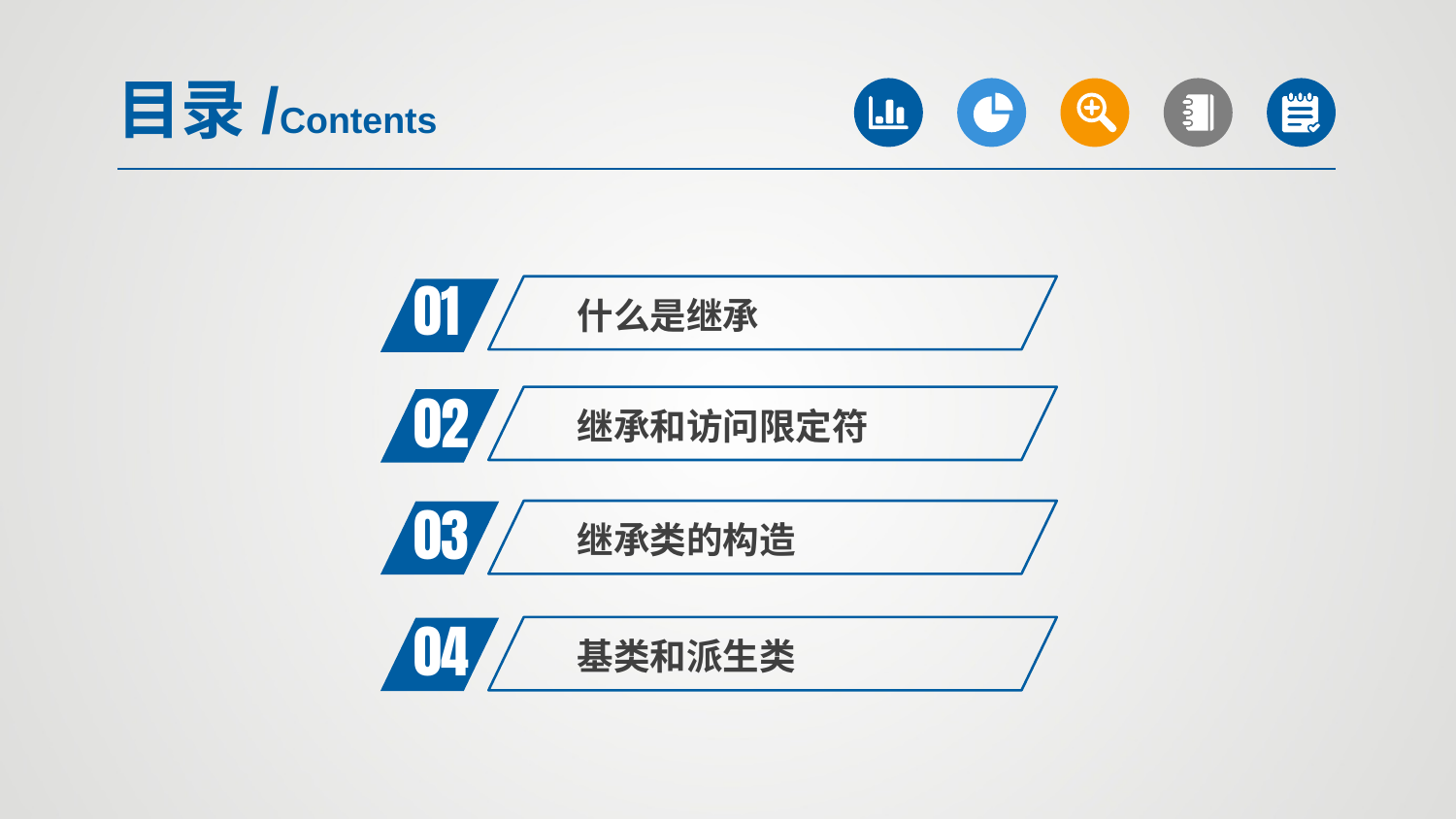

目录/Contents

01

什么是继承
02

继承和访问限定符
03

继承类的构造
04

基类和派生类